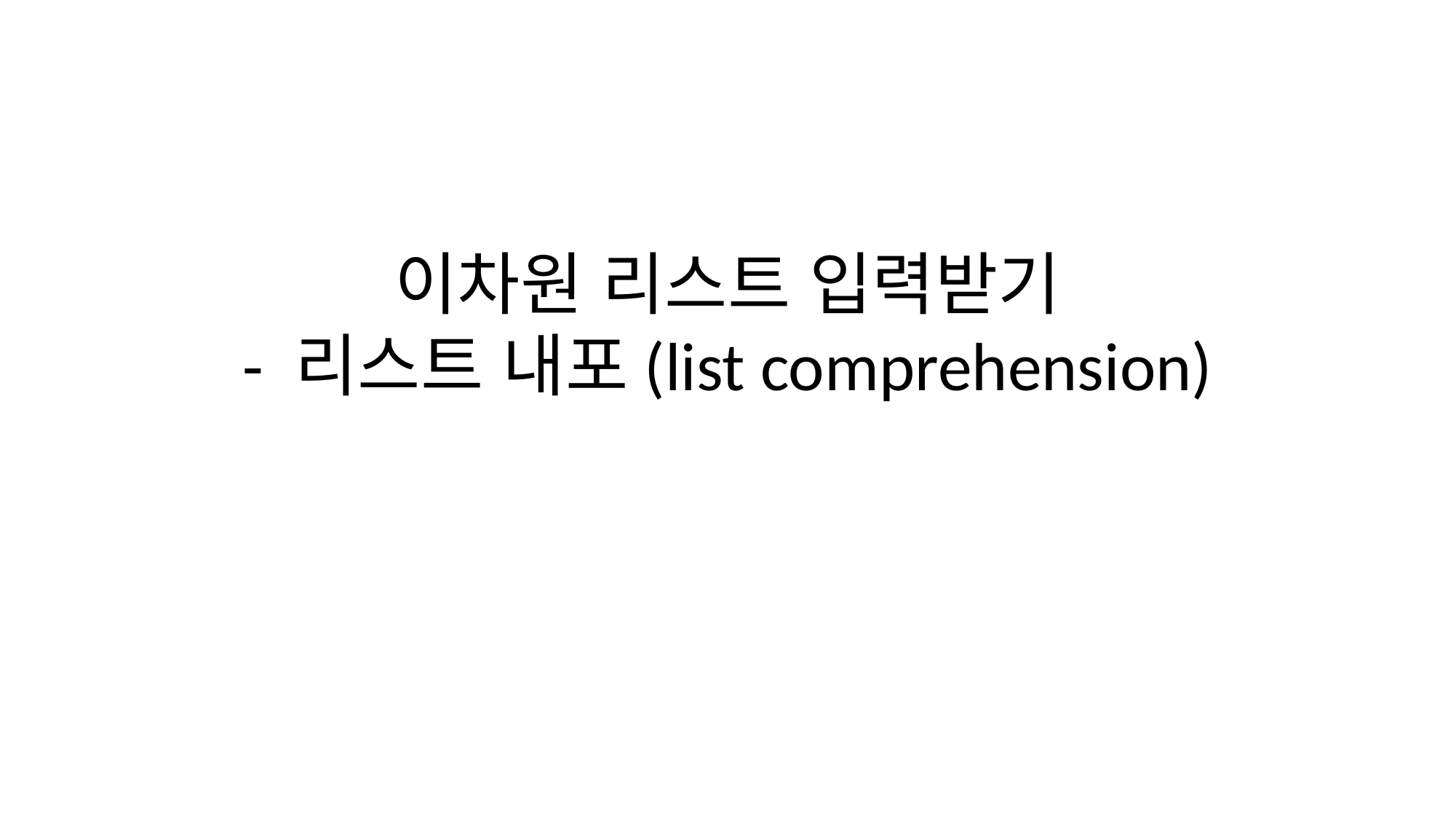

이차원 리스트 입력받기
- 리스트 내포(list comprehension)